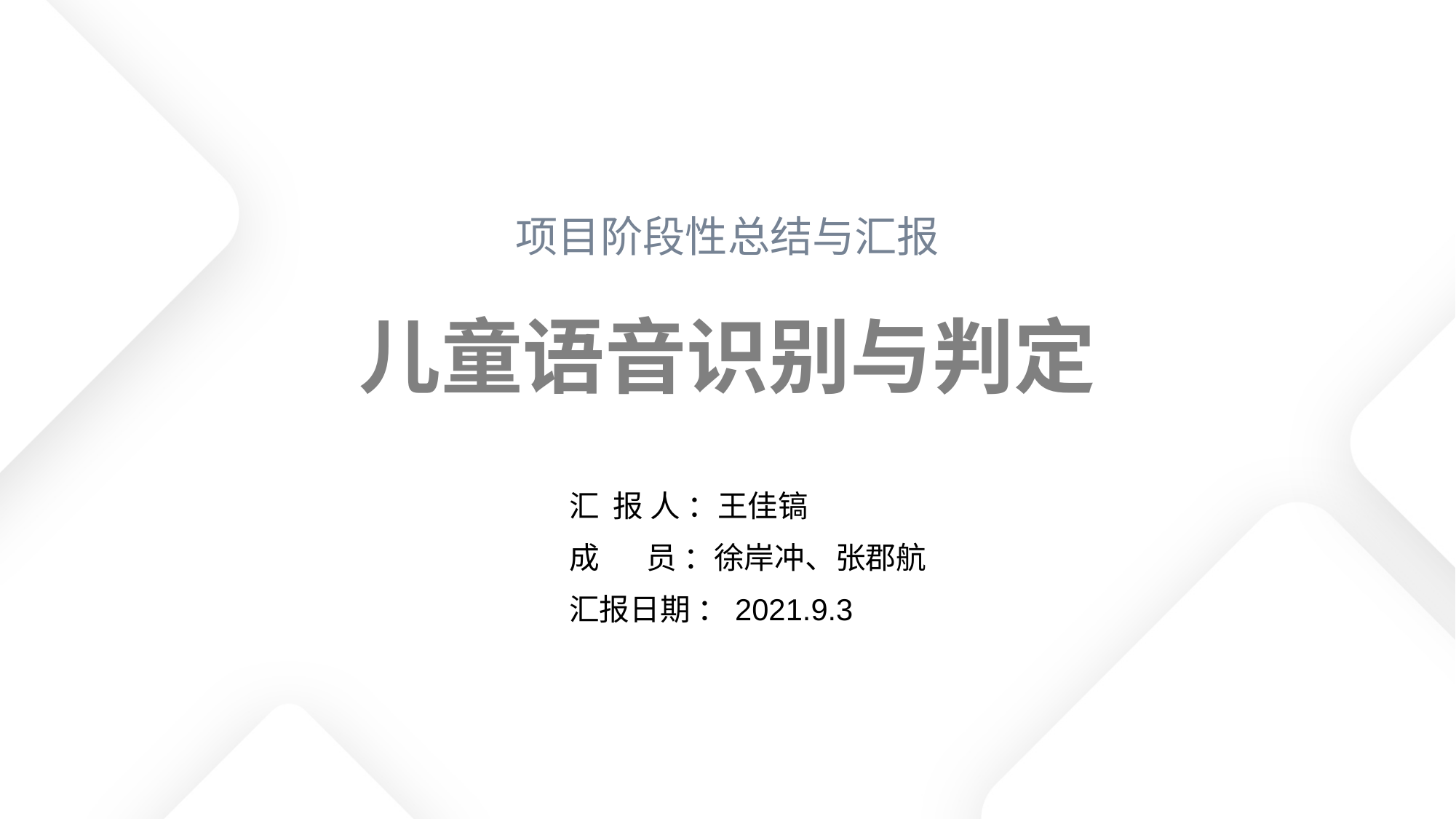

项目阶段性总结与汇报
# 儿童语音识别与判定
汇  报 人 ：王佳镐
成       员 ：徐岸冲、张郡航
汇报日期 ：2021.9.3